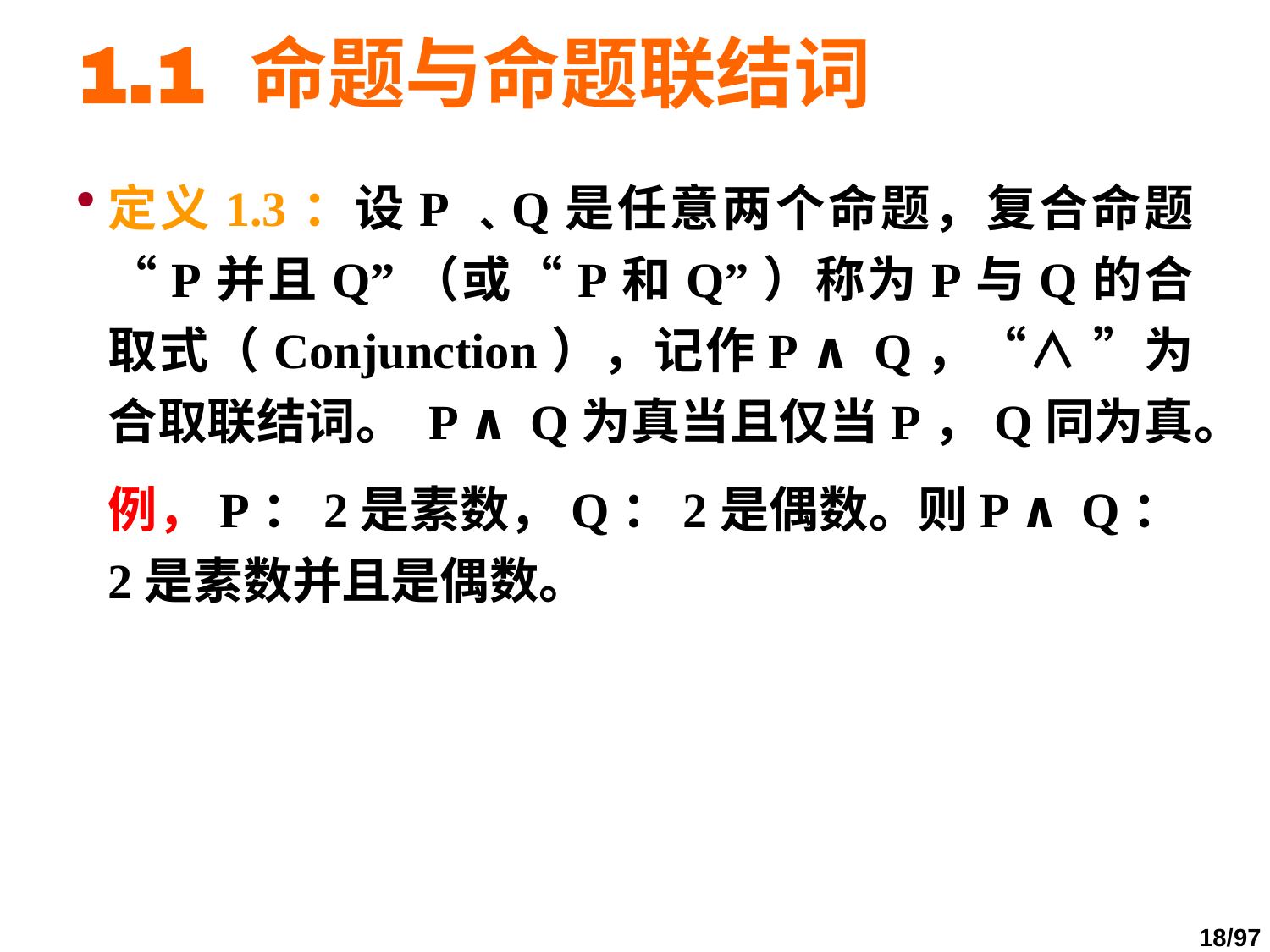

# 1.1 命题与命题联结词
定义1.3：设P ﹑Q是任意两个命题，复合命题“P并且Q”（或“P和Q”）称为P与Q的合取式（Conjunction），记作P ∧ Q，“∧ ”为合取联结词。 P ∧ Q为真当且仅当P，Q同为真。
	例，P：2是素数，Q：2是偶数。则P ∧ Q：2是素数并且是偶数。